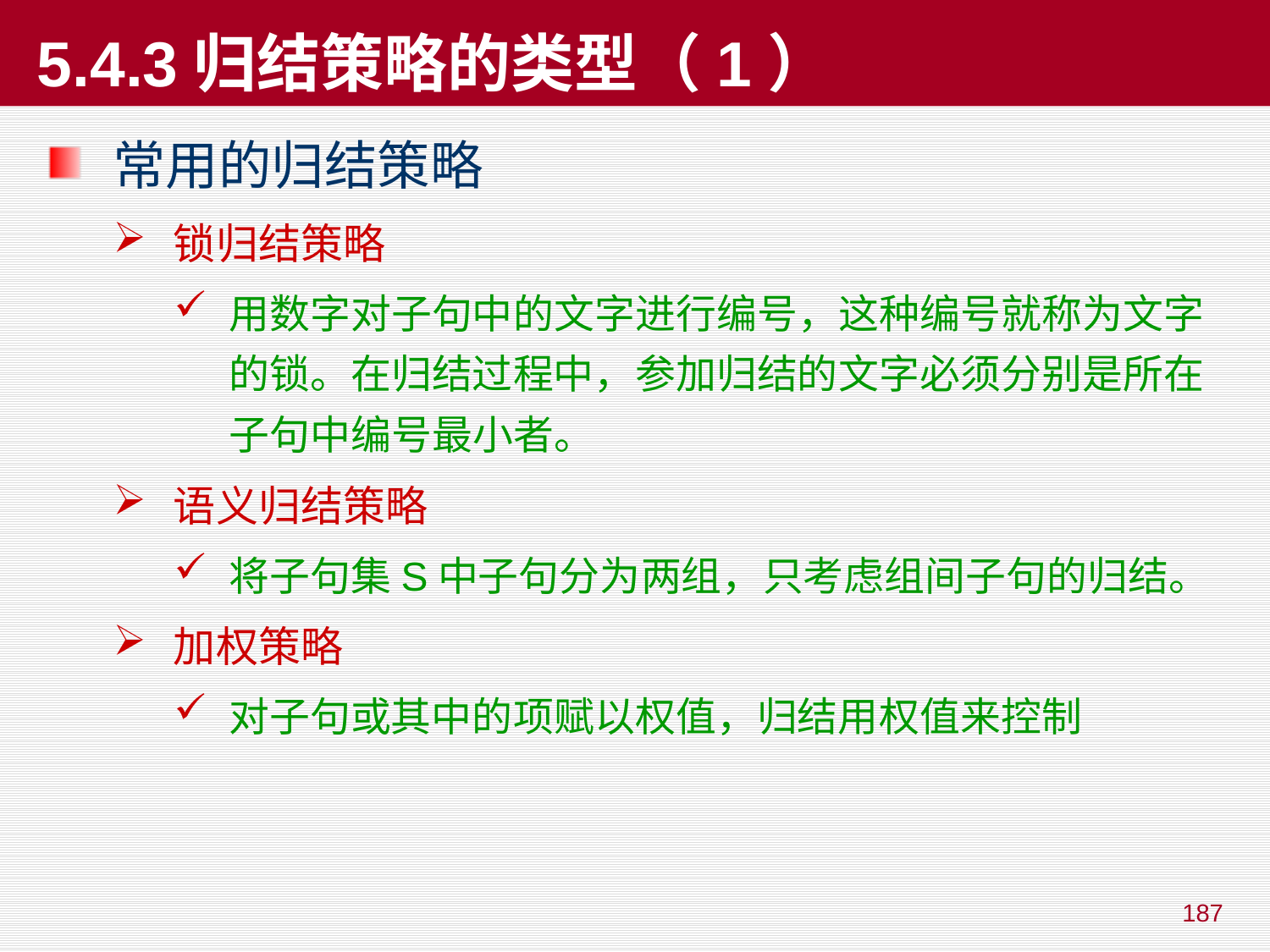

# 5.4.3归结策略的类型（1）
常用的归结策略
锁归结策略
用数字对子句中的文字进行编号，这种编号就称为文字的锁。在归结过程中，参加归结的文字必须分别是所在子句中编号最小者。
语义归结策略
将子句集S中子句分为两组，只考虑组间子句的归结。
加权策略
对子句或其中的项赋以权值，归结用权值来控制
187